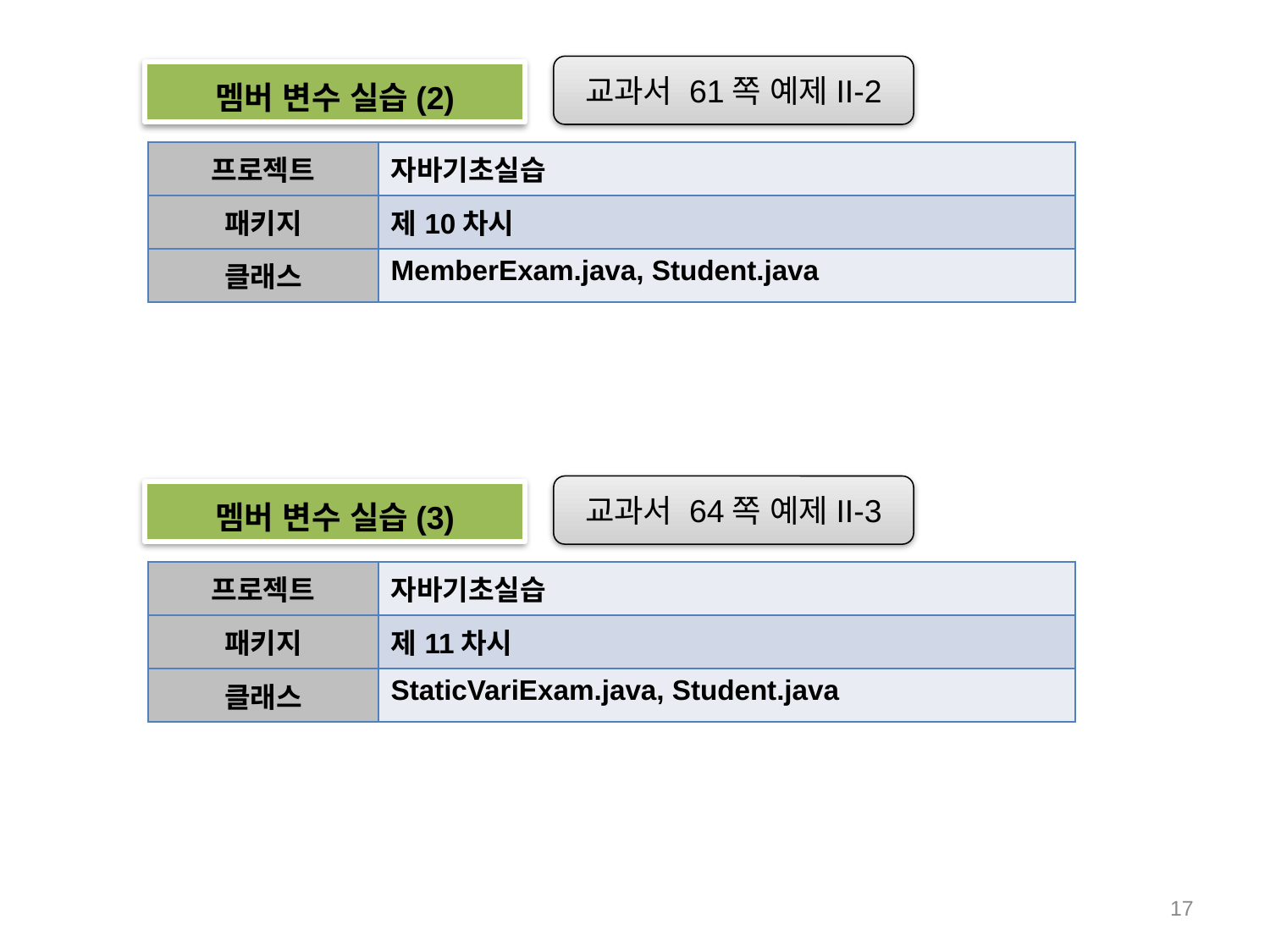

교과서 61쪽 예제II-2
멤버 변수 실습(2)
| 프로젝트 | 자바기초실습 |
| --- | --- |
| 패키지 | 제10차시 |
| 클래스 | MemberExam.java, Student.java |
교과서 64쪽 예제II-3
멤버 변수 실습(3)
| 프로젝트 | 자바기초실습 |
| --- | --- |
| 패키지 | 제11차시 |
| 클래스 | StaticVariExam.java, Student.java |
17